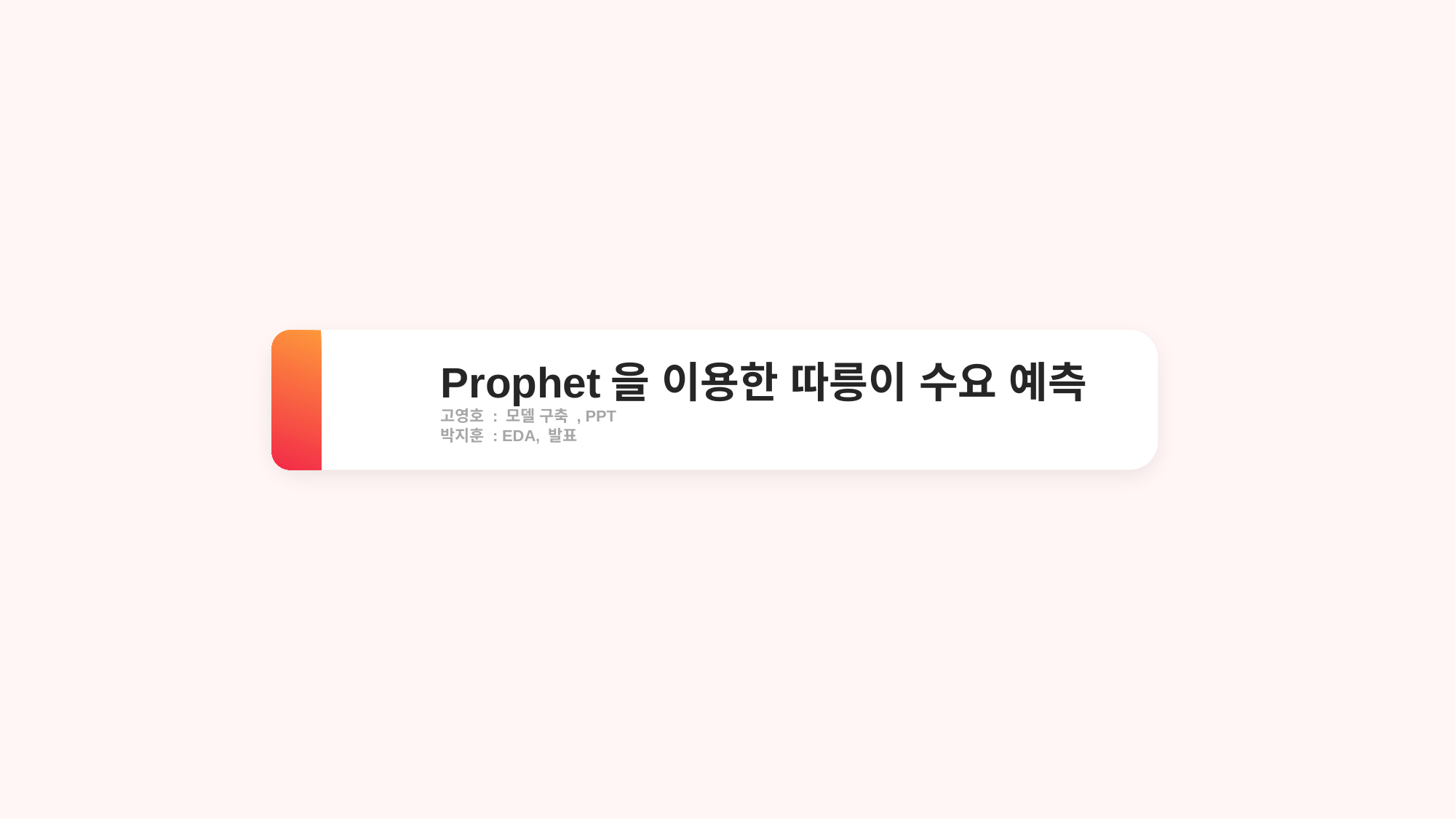

Prophet을 이용한 따릉이 수요 예측
고영호 : 모델 구축 , PPT
박지훈 : EDA, 발표